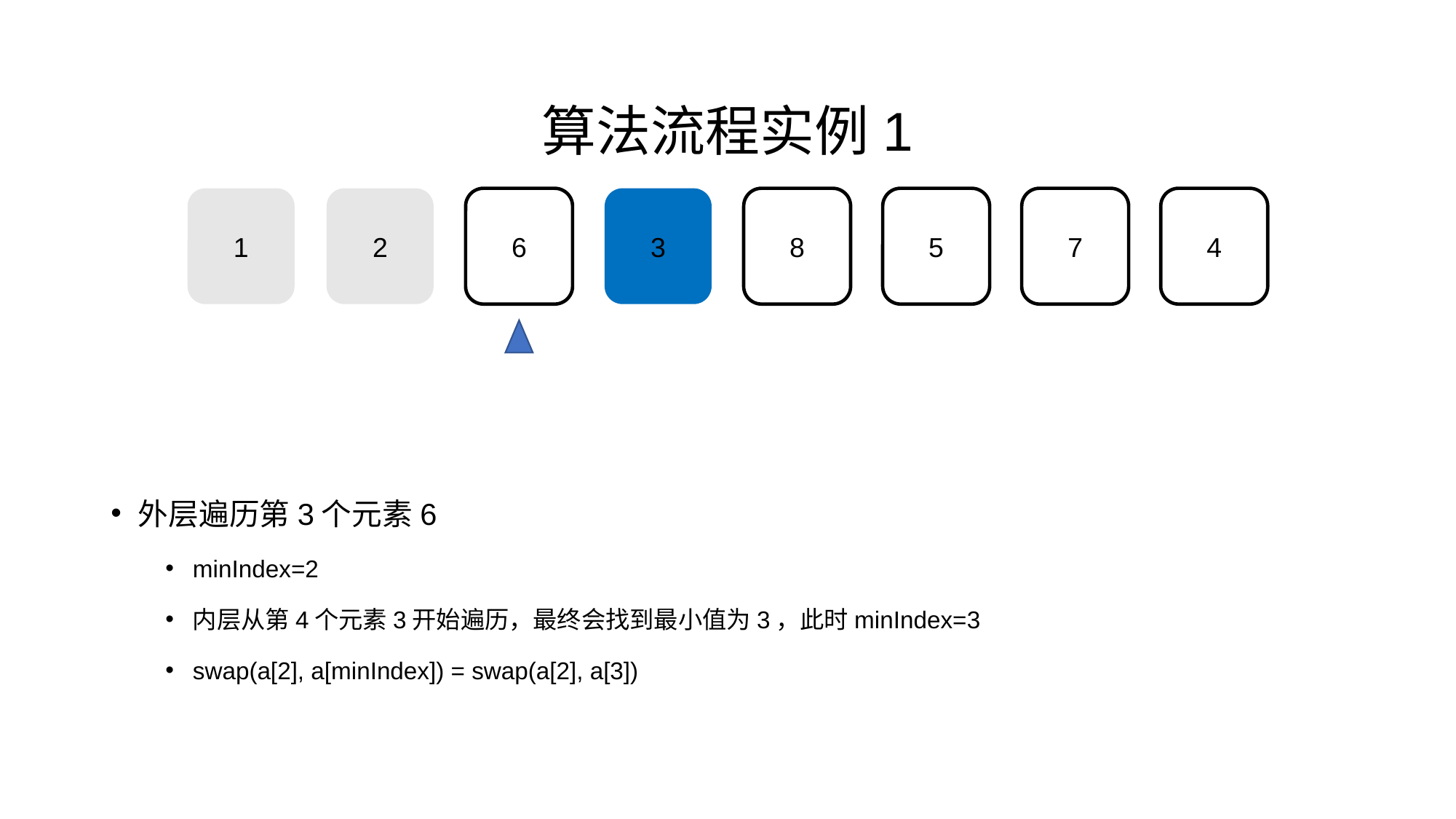

# 算法流程实例1
1
2
6
3
8
5
7
4

外层遍历第3个元素6
minIndex=2
内层从第4个元素3开始遍历，最终会找到最小值为3，此时minIndex=3
swap(a[2], a[minIndex]) = swap(a[2], a[3])